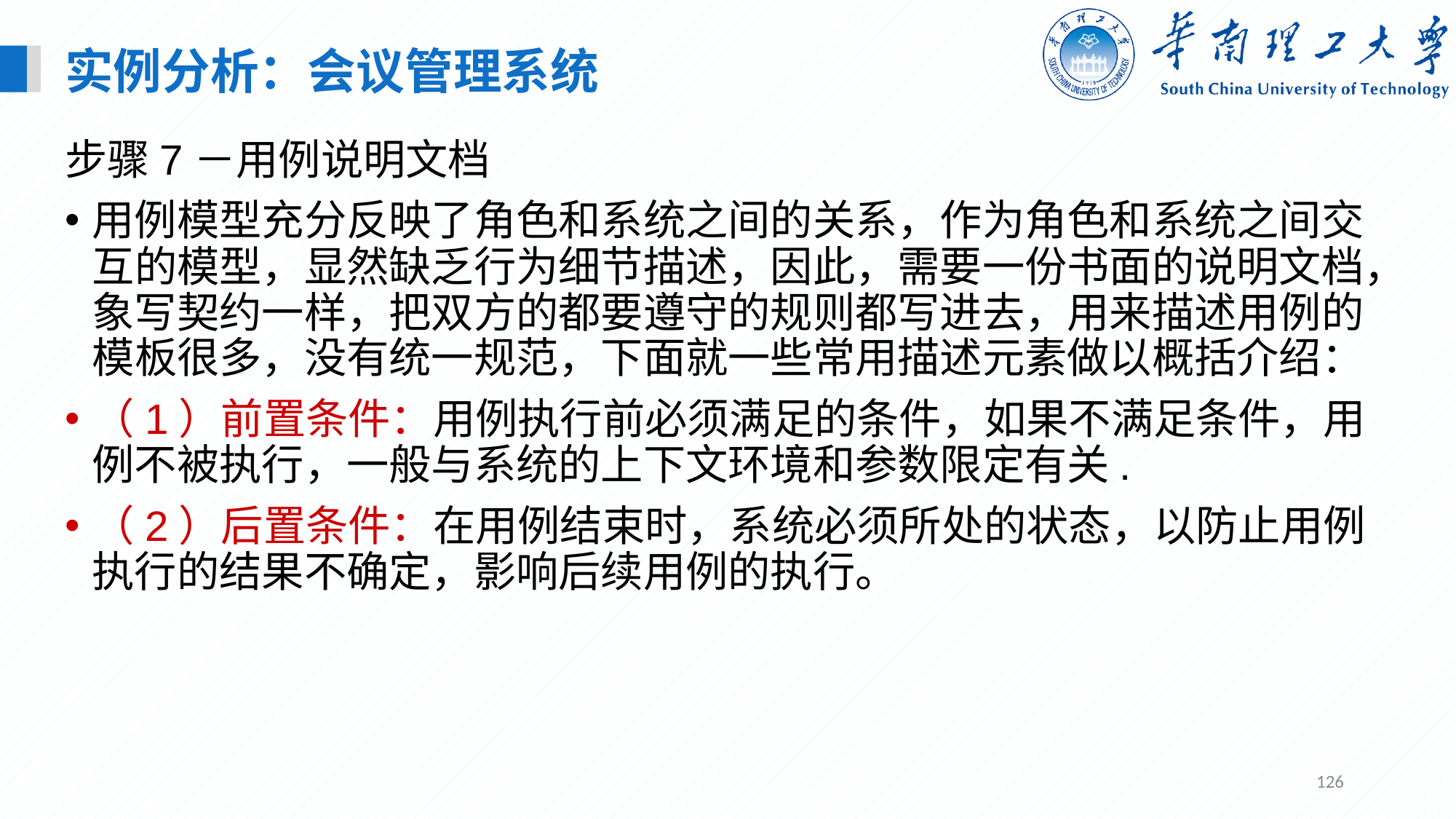

实例分析：会议管理系统
步骤7－用例说明文档
用例模型充分反映了角色和系统之间的关系，作为角色和系统之间交互的模型，显然缺乏行为细节描述，因此，需要一份书面的说明文档，象写契约一样，把双方的都要遵守的规则都写进去，用来描述用例的模板很多，没有统一规范，下面就一些常用描述元素做以概括介绍：
（1）前置条件：用例执行前必须满足的条件，如果不满足条件，用例不被执行，一般与系统的上下文环境和参数限定有关.
（2）后置条件：在用例结束时，系统必须所处的状态，以防止用例执行的结果不确定，影响后续用例的执行。
126